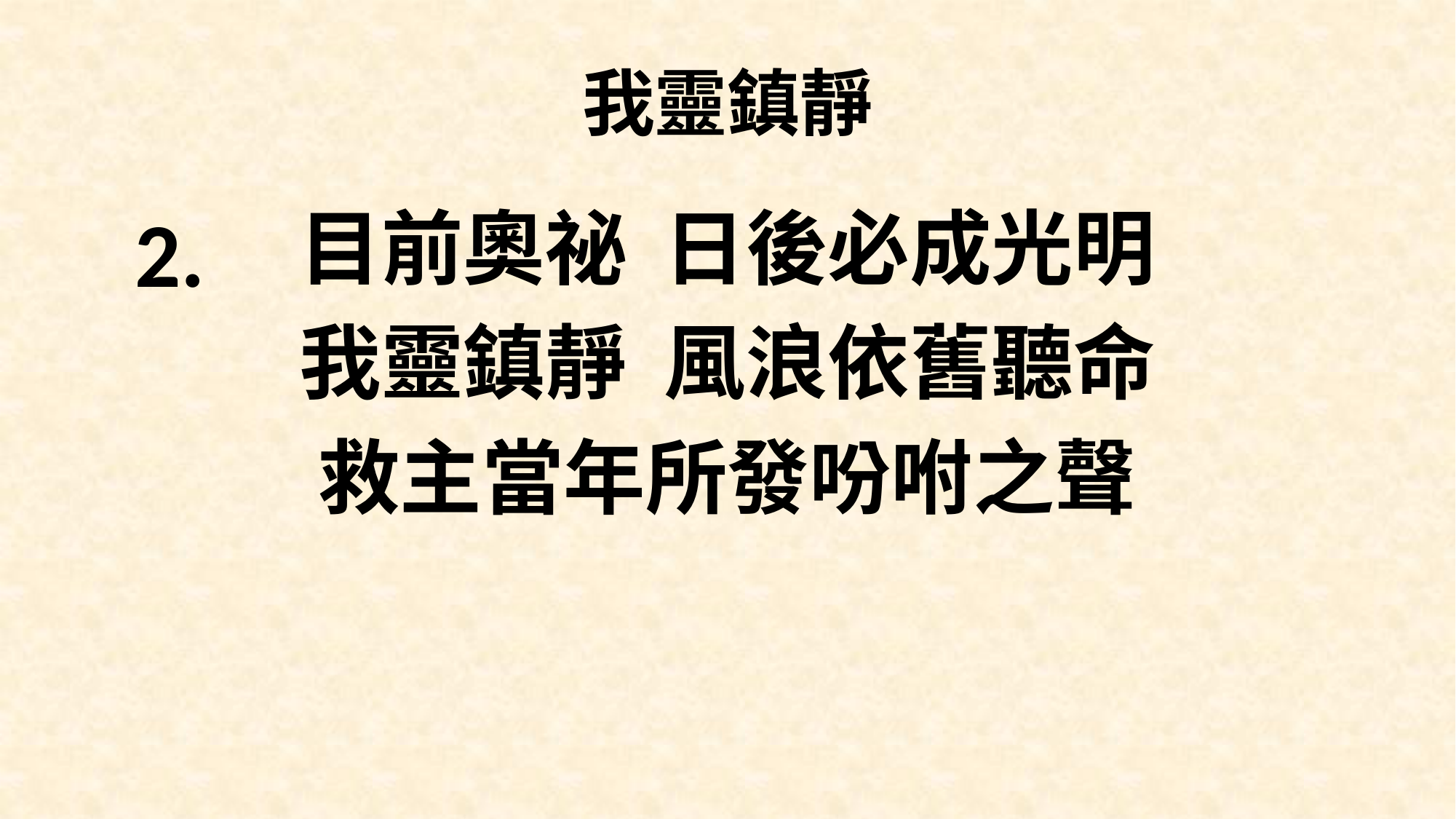

# 我靈鎮靜
目前奧祕  日後必成光明
我靈鎮靜  風浪依舊聽命
救主當年所發吩咐之聲
2.